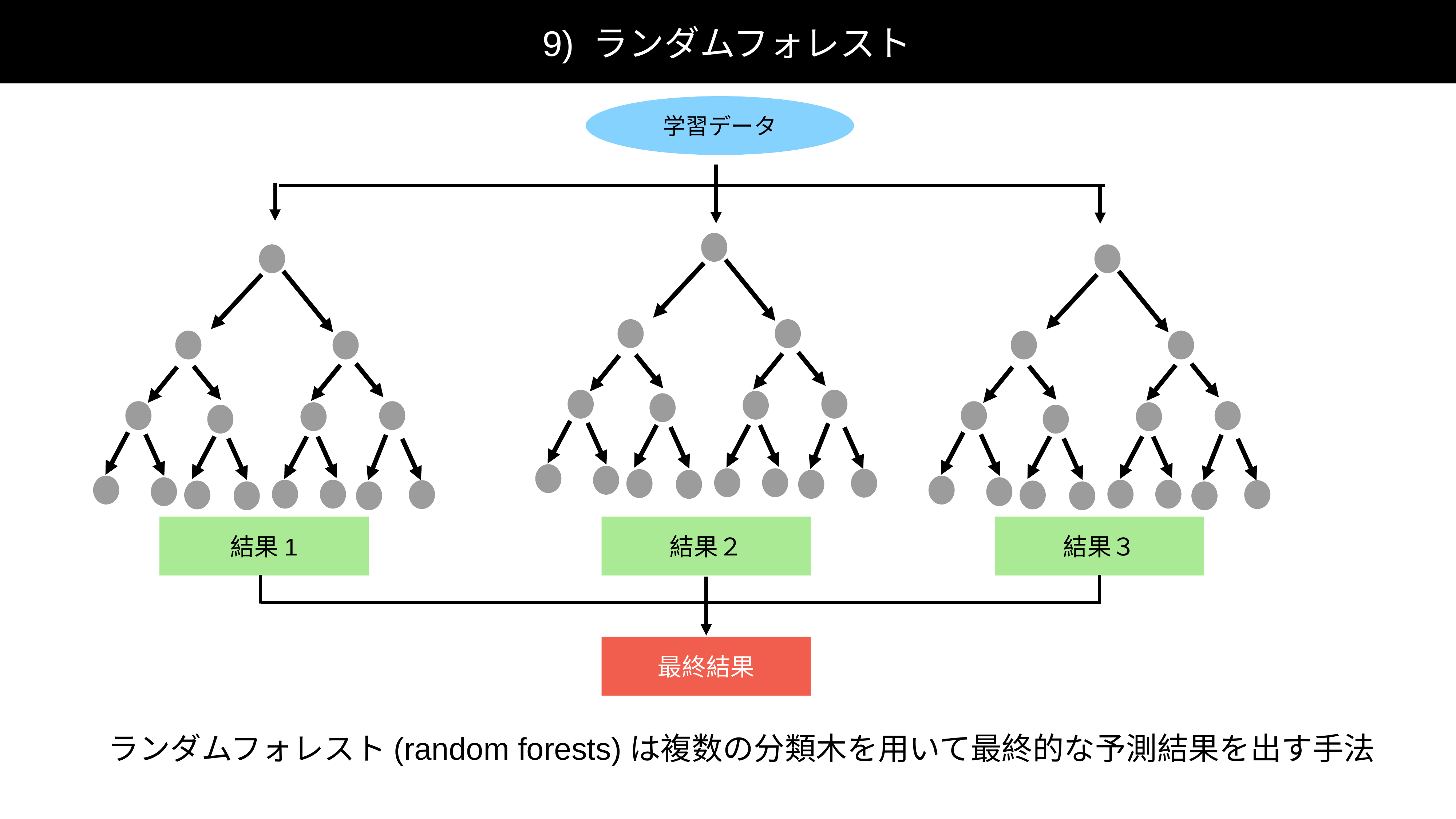

9) ランダムフォレスト

学習データ

結果1
結果２
結果３

最終結果
ランダムフォレスト(random forests)は複数の分類木を用いて最終的な予測結果を出す手法